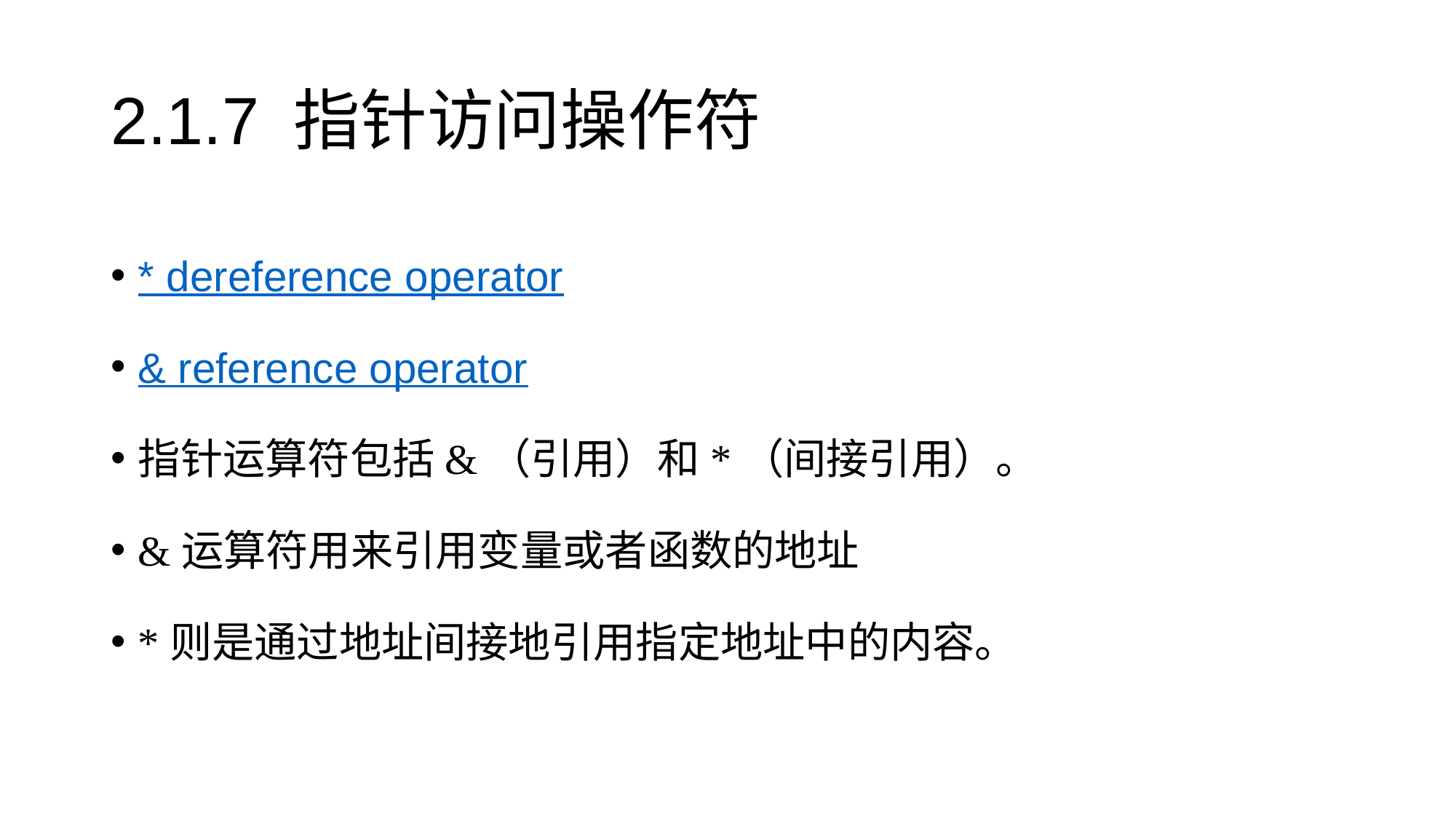

# 2.1.7 指针访问操作符
* dereference operator
& reference operator
指针运算符包括&（引用）和*（间接引用）。
&运算符用来引用变量或者函数的地址
*则是通过地址间接地引用指定地址中的内容。